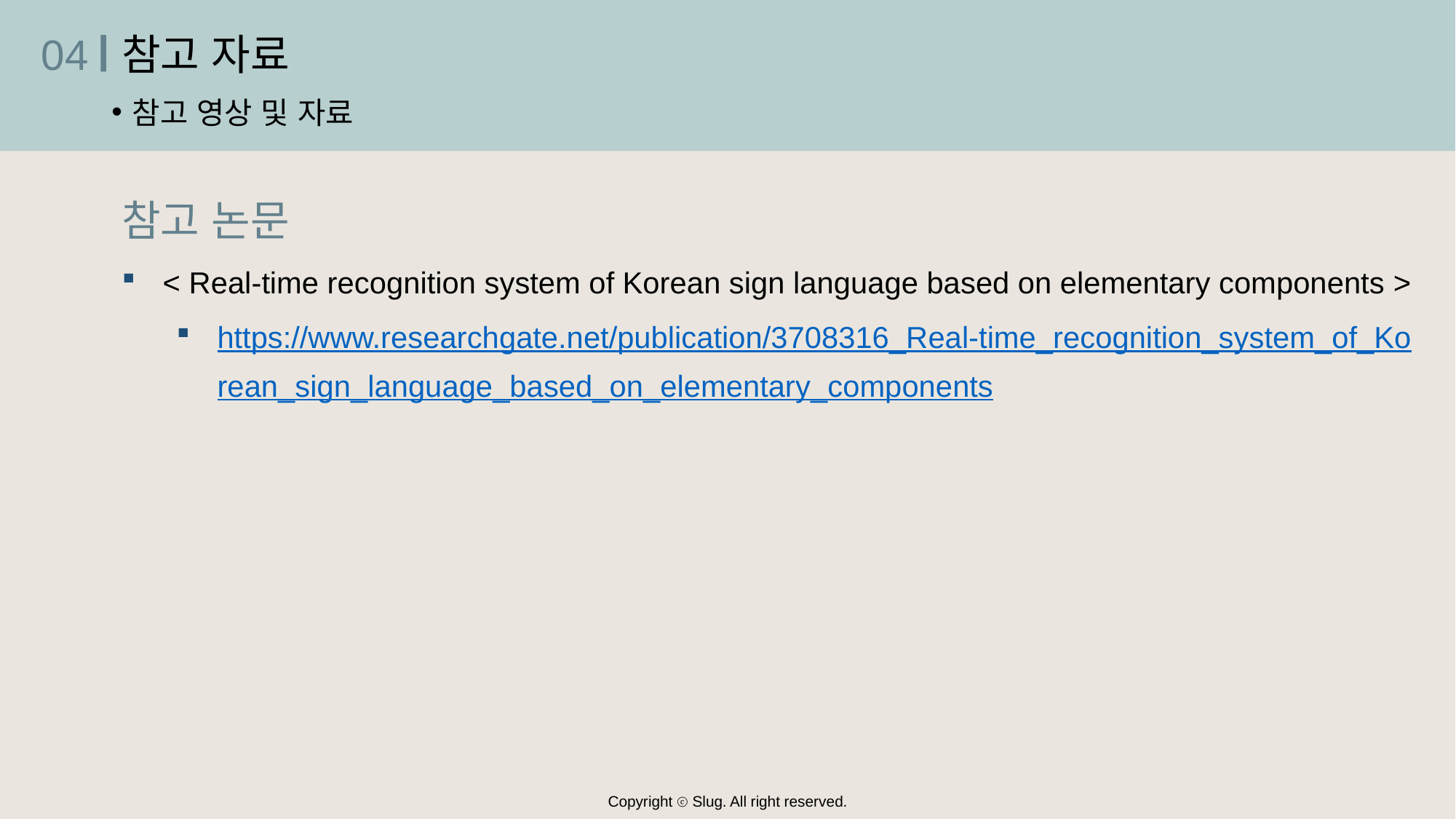

04
참고 자료

참고 영상 및 자료
참고 논문
< Real-time recognition system of Korean sign language based on elementary components >
https://www.researchgate.net/publication/3708316_Real-time_recognition_system_of_Korean_sign_language_based_on_elementary_components

Copyright ⓒ Slug. All right reserved.